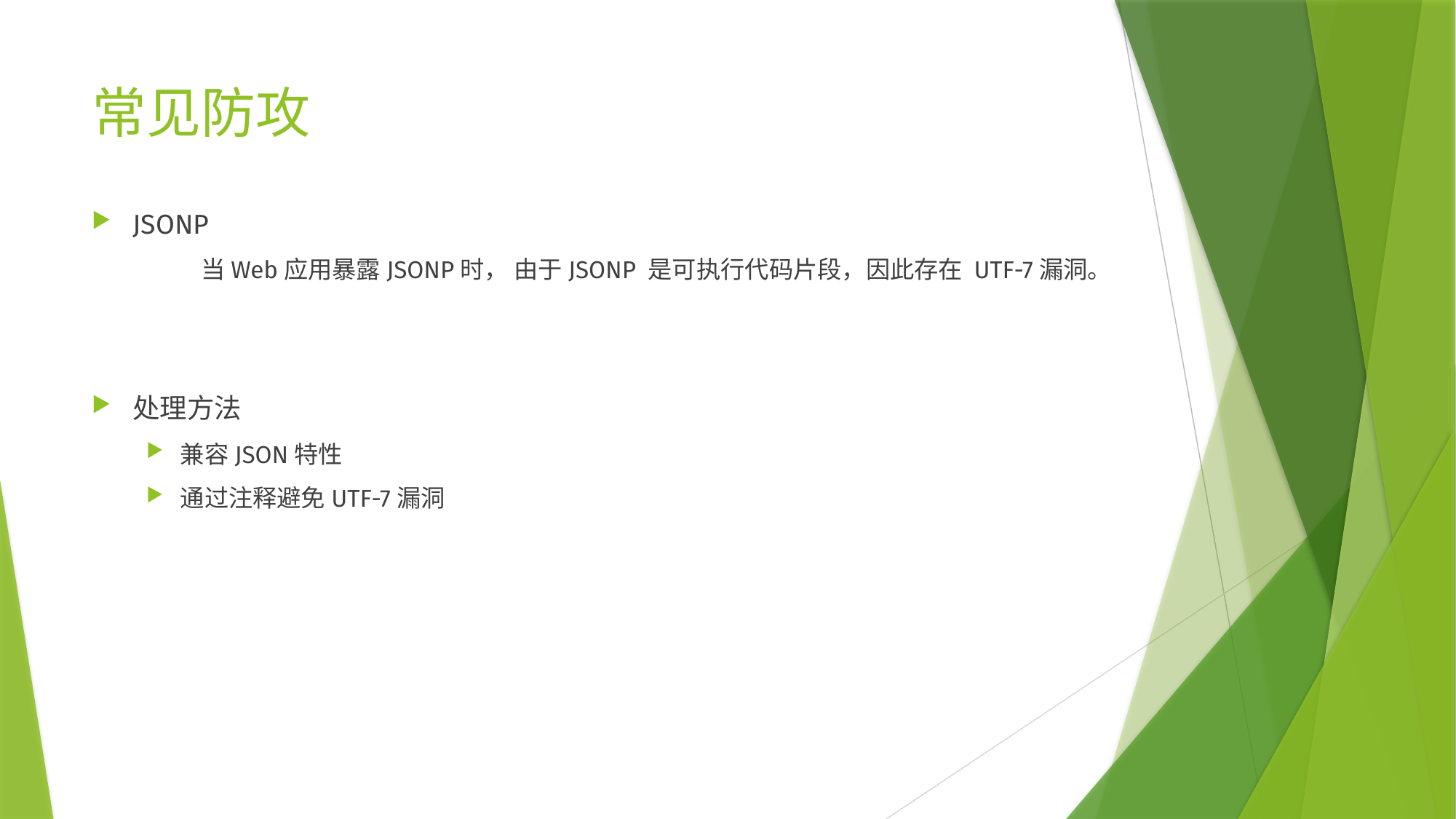

# 常见防攻
JSONP
	当Web应用暴露JSONP时， 由于JSONP 是可执行代码片段，因此存在 UTF-7漏洞。

处理方法
兼容JSON特性
通过注释避免UTF-7漏洞